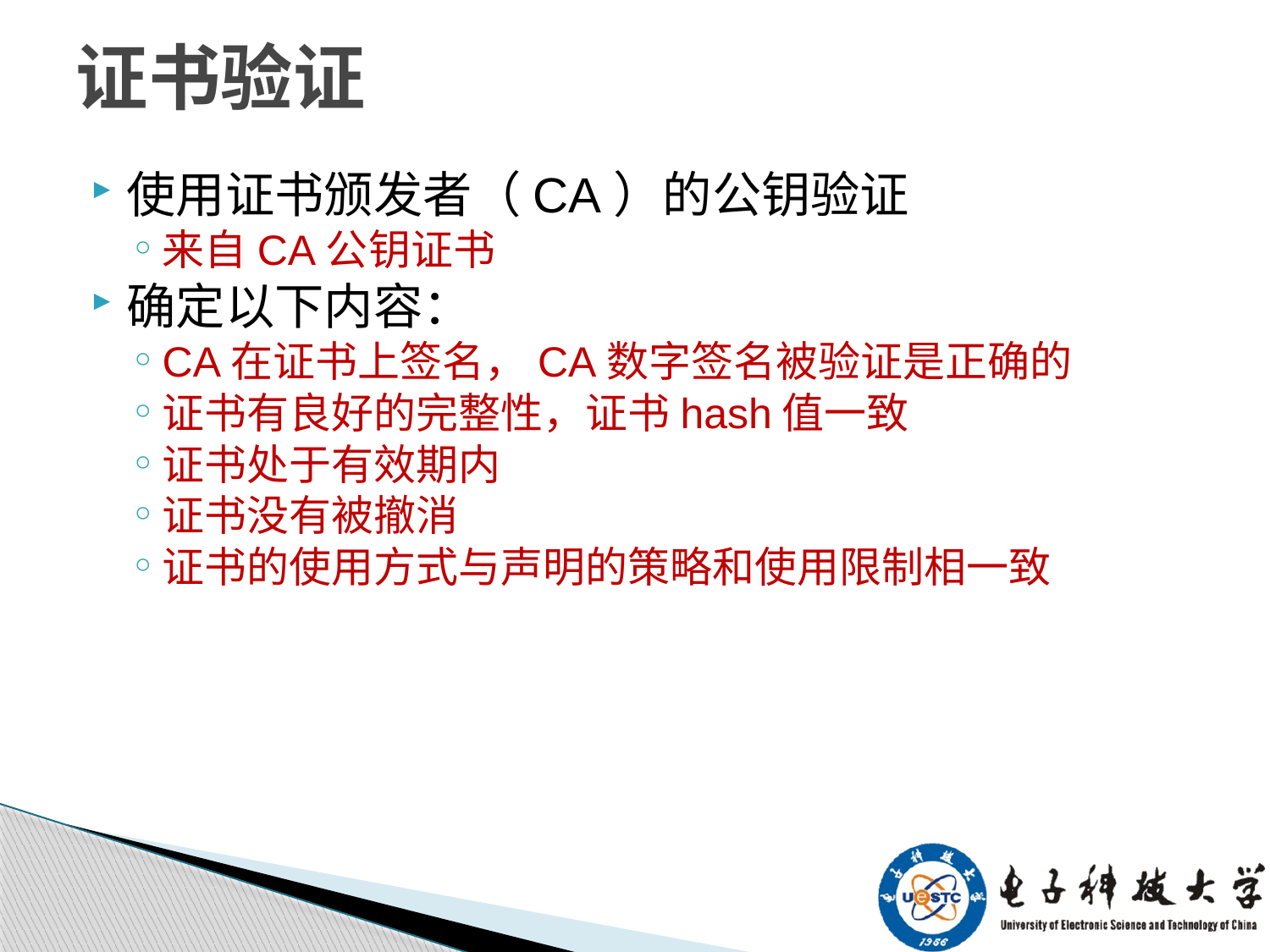

# 证书验证
使用证书颁发者（CA）的公钥验证
来自CA公钥证书
确定以下内容：
CA在证书上签名，CA数字签名被验证是正确的
证书有良好的完整性，证书hash值一致
证书处于有效期内
证书没有被撤消
证书的使用方式与声明的策略和使用限制相一致